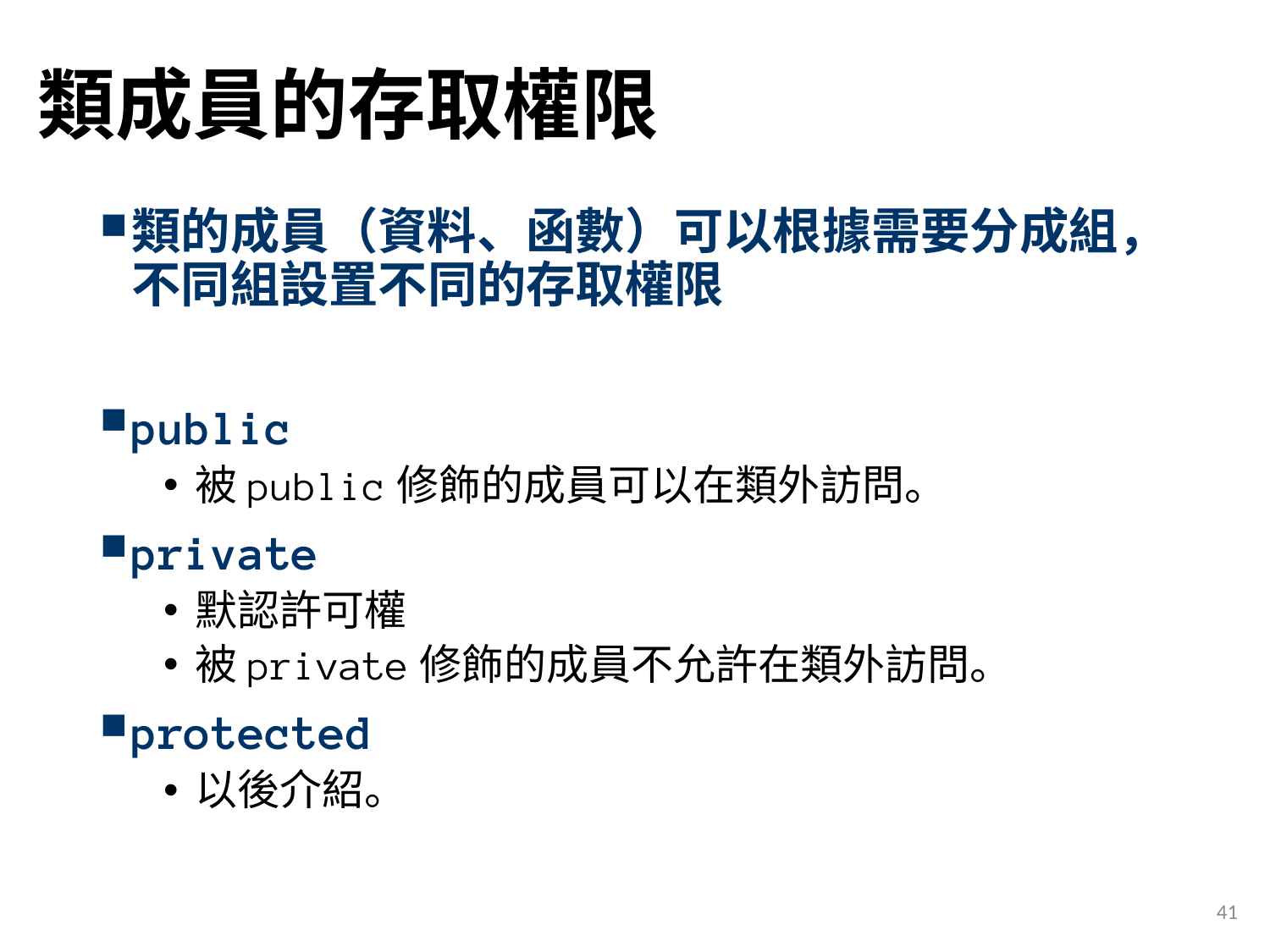

# 類成員的存取權限
類的成員（資料、函數）可以根據需要分成組，不同組設置不同的存取權限

public
被public修飾的成員可以在類外訪問。
private
默認許可權
被private修飾的成員不允許在類外訪問。
protected
以後介紹。
41